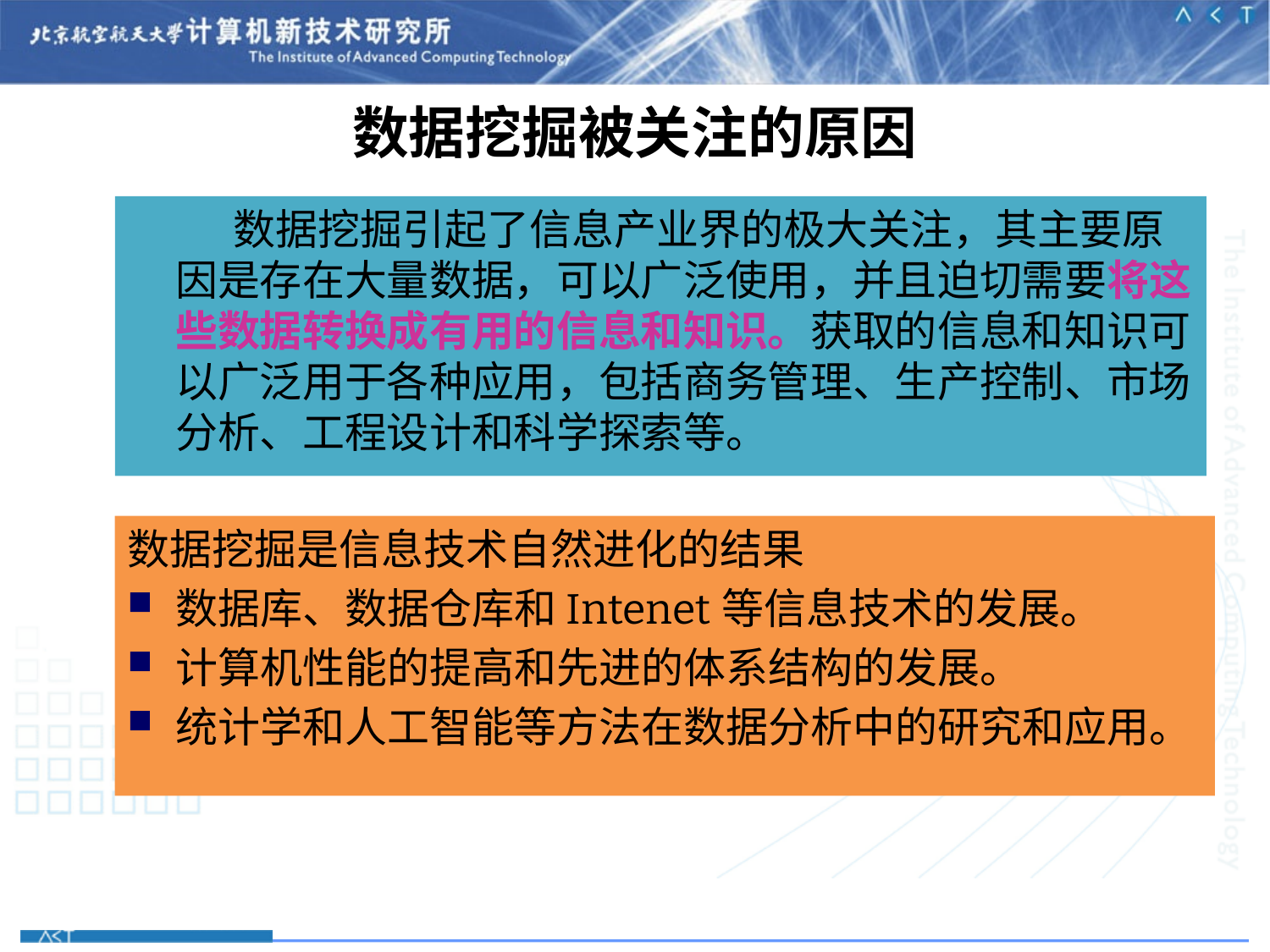

# 数据挖掘被关注的原因
          数据挖掘引起了信息产业界的极大关注，其主要原因是存在大量数据，可以广泛使用，并且迫切需要将这些数据转换成有用的信息和知识。获取的信息和知识可以广泛用于各种应用，包括商务管理、生产控制、市场分析、工程设计和科学探索等。
数据挖掘是信息技术自然进化的结果
数据库、数据仓库和Intenet等信息技术的发展。
计算机性能的提高和先进的体系结构的发展。
统计学和人工智能等方法在数据分析中的研究和应用。